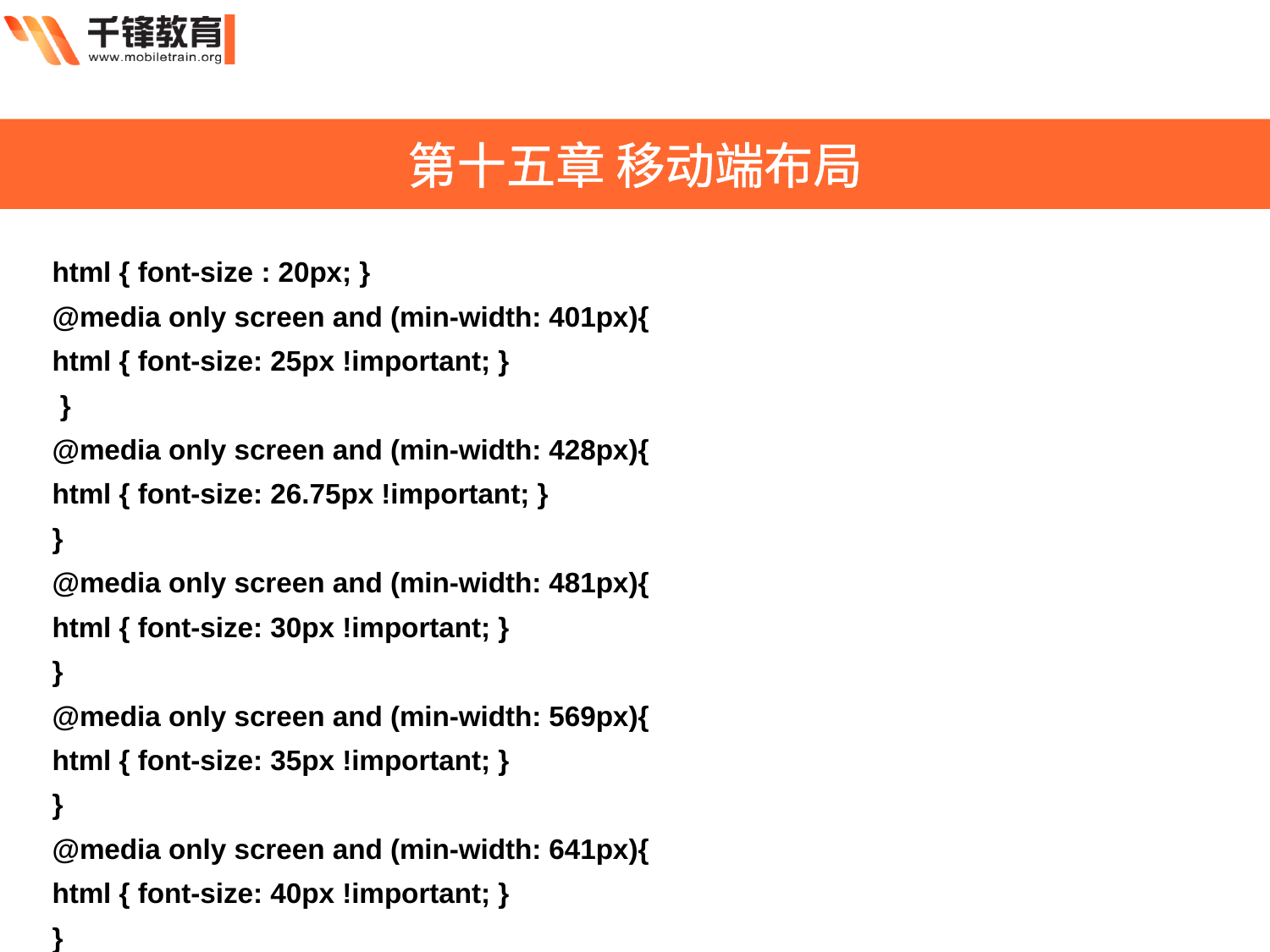

第十五章 移动端布局
html { font-size : 20px; }
@media only screen and (min-width: 401px){
html { font-size: 25px !important; }
 }
@media only screen and (min-width: 428px){
html { font-size: 26.75px !important; }
}
@media only screen and (min-width: 481px){
html { font-size: 30px !important; }
}
@media only screen and (min-width: 569px){
html { font-size: 35px !important; }
}
@media only screen and (min-width: 641px){
html { font-size: 40px !important; }
}